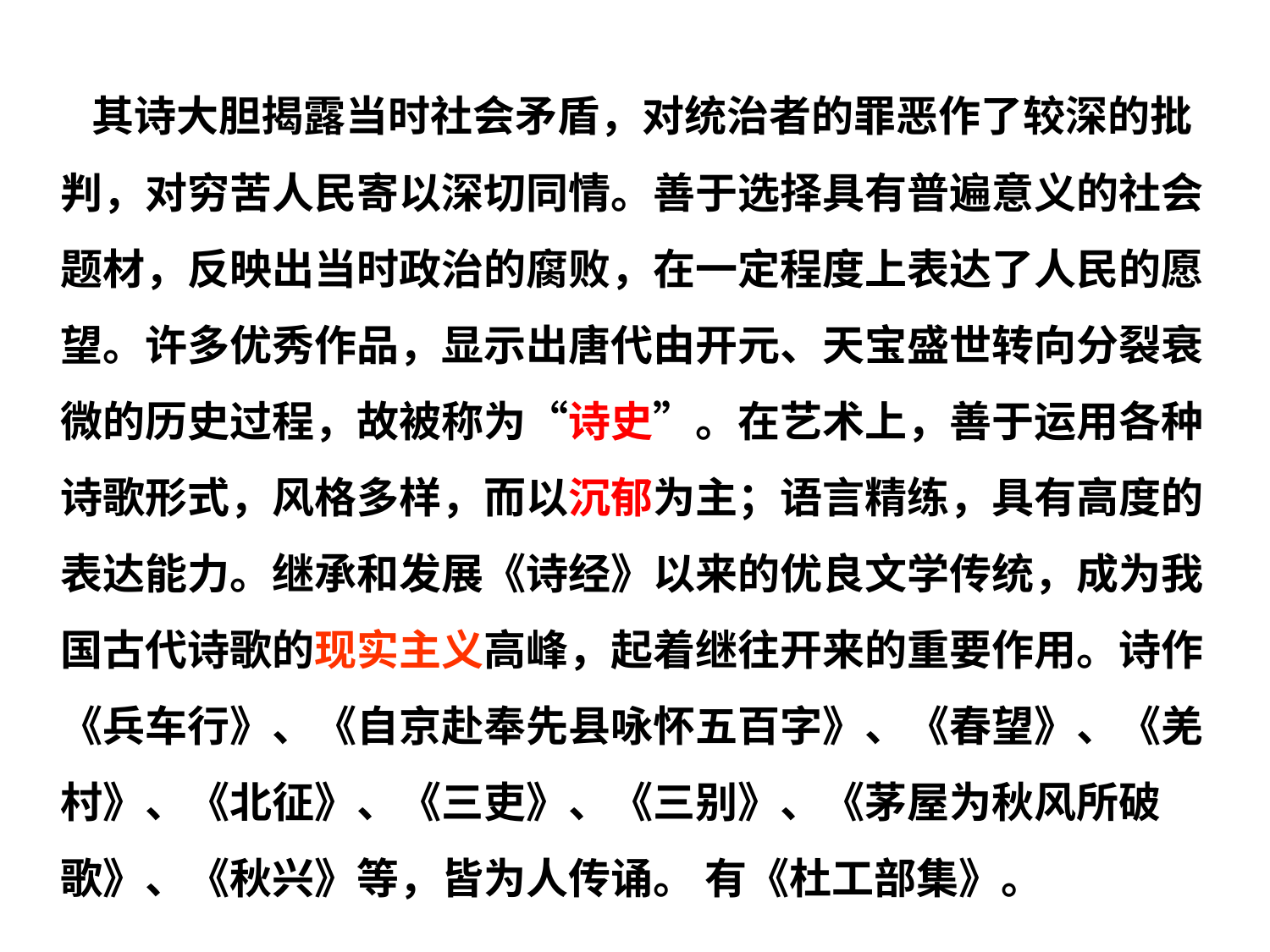

其诗大胆揭露当时社会矛盾，对统治者的罪恶作了较深的批判，对穷苦人民寄以深切同情。善于选择具有普遍意义的社会题材，反映出当时政治的腐败，在一定程度上表达了人民的愿望。许多优秀作品，显示出唐代由开元、天宝盛世转向分裂衰微的历史过程，故被称为“诗史”。在艺术上，善于运用各种诗歌形式，风格多样，而以沉郁为主；语言精练，具有高度的表达能力。继承和发展《诗经》以来的优良文学传统，成为我国古代诗歌的现实主义高峰，起着继往开来的重要作用。诗作《兵车行》、《自京赴奉先县咏怀五百字》、《春望》、《羌村》、《北征》、《三吏》、《三别》、《茅屋为秋风所破歌》、《秋兴》等，皆为人传诵。 有《杜工部集》。